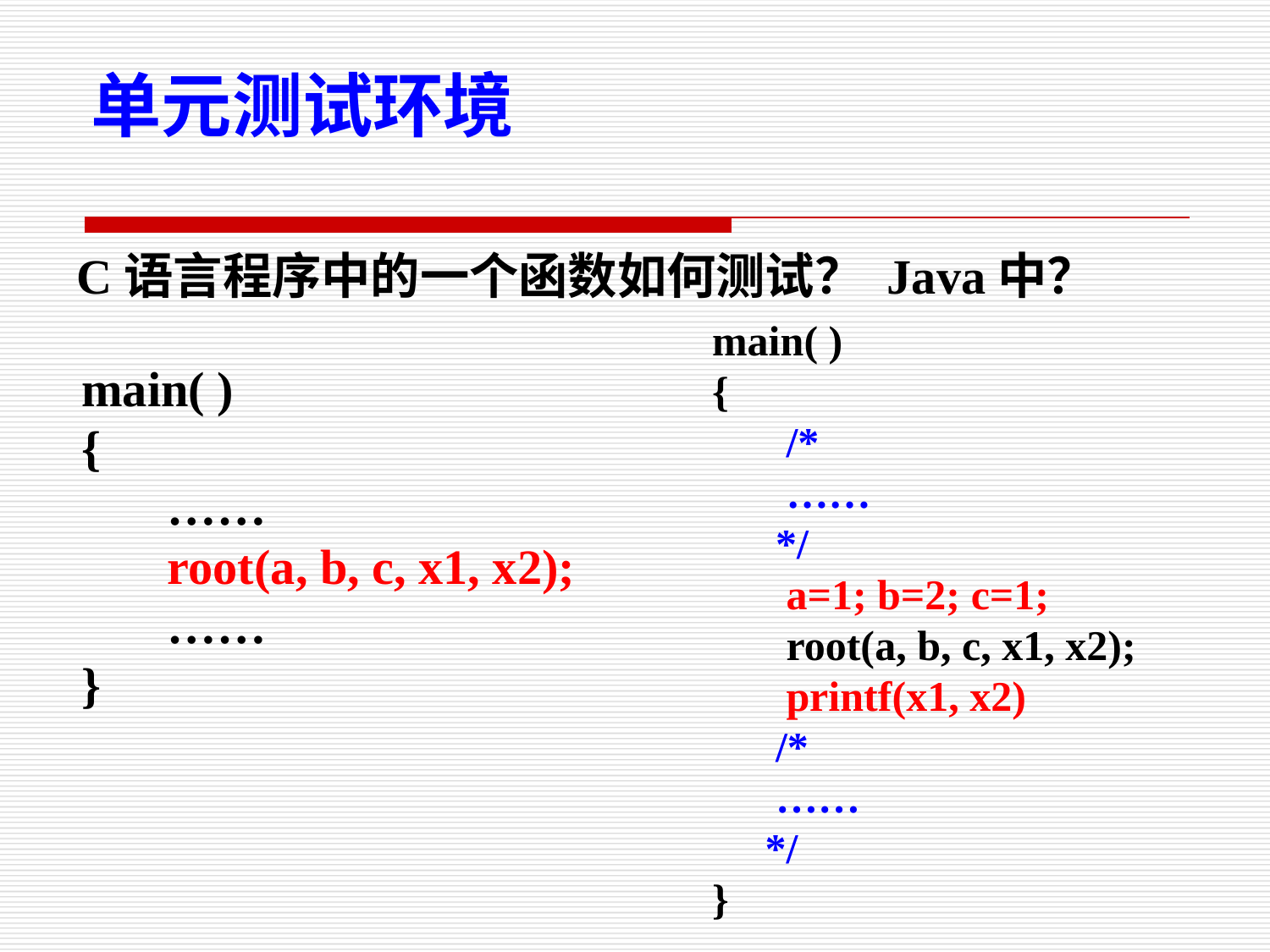

单元测试环境
C语言程序中的一个函数如何测试？ Java中？
main( )
{
       /*
       ……
      */
       a=1; b=2; c=1;
       root(a, b, c, x1, x2);
       printf(x1, x2)
      /*
      ……
     */
}
main( )
{
       ……
       root(a, b, c, x1, x2);
       ……
}